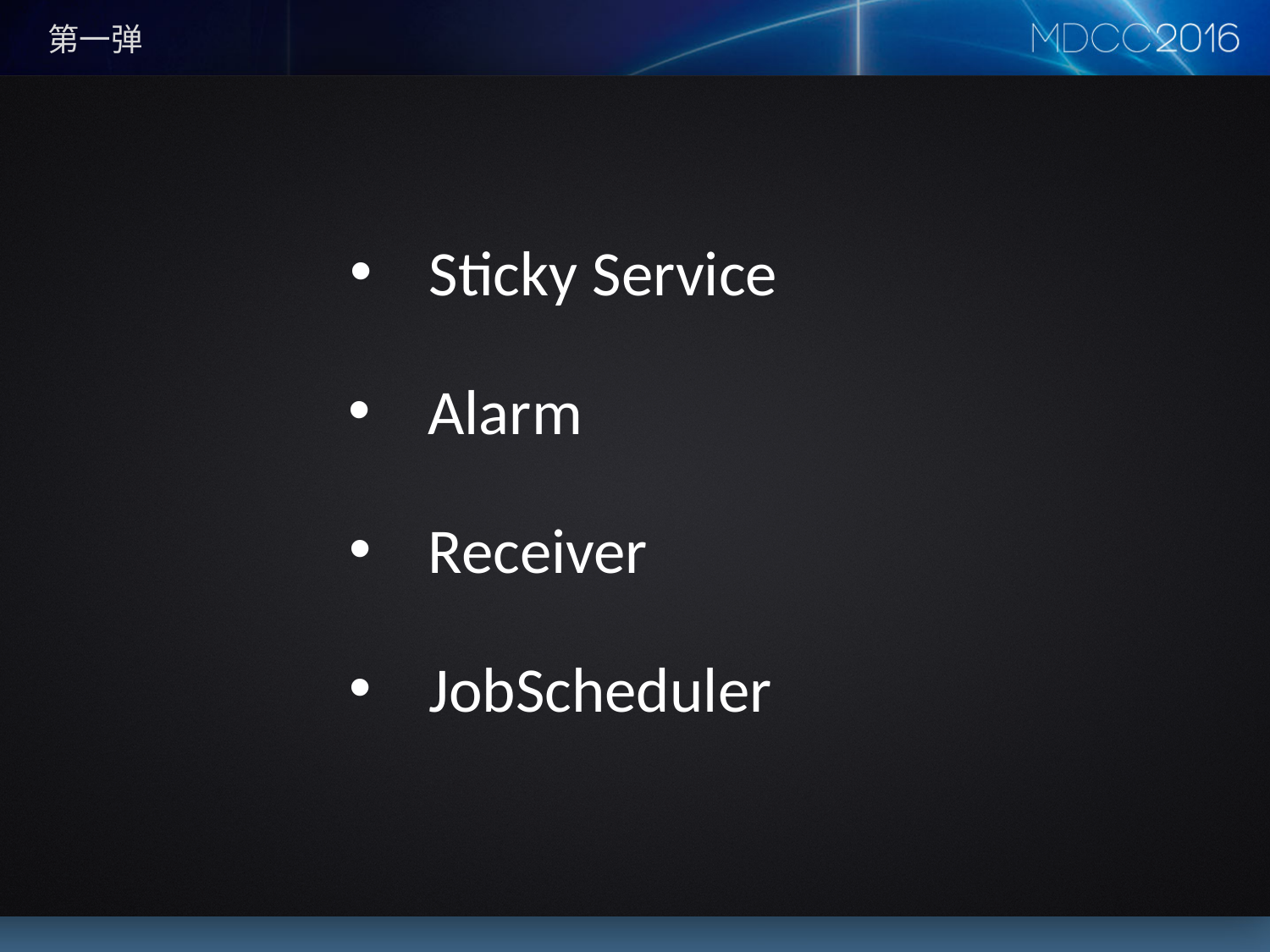

# 第一弹
Sticky Service
Alarm
Receiver
JobScheduler